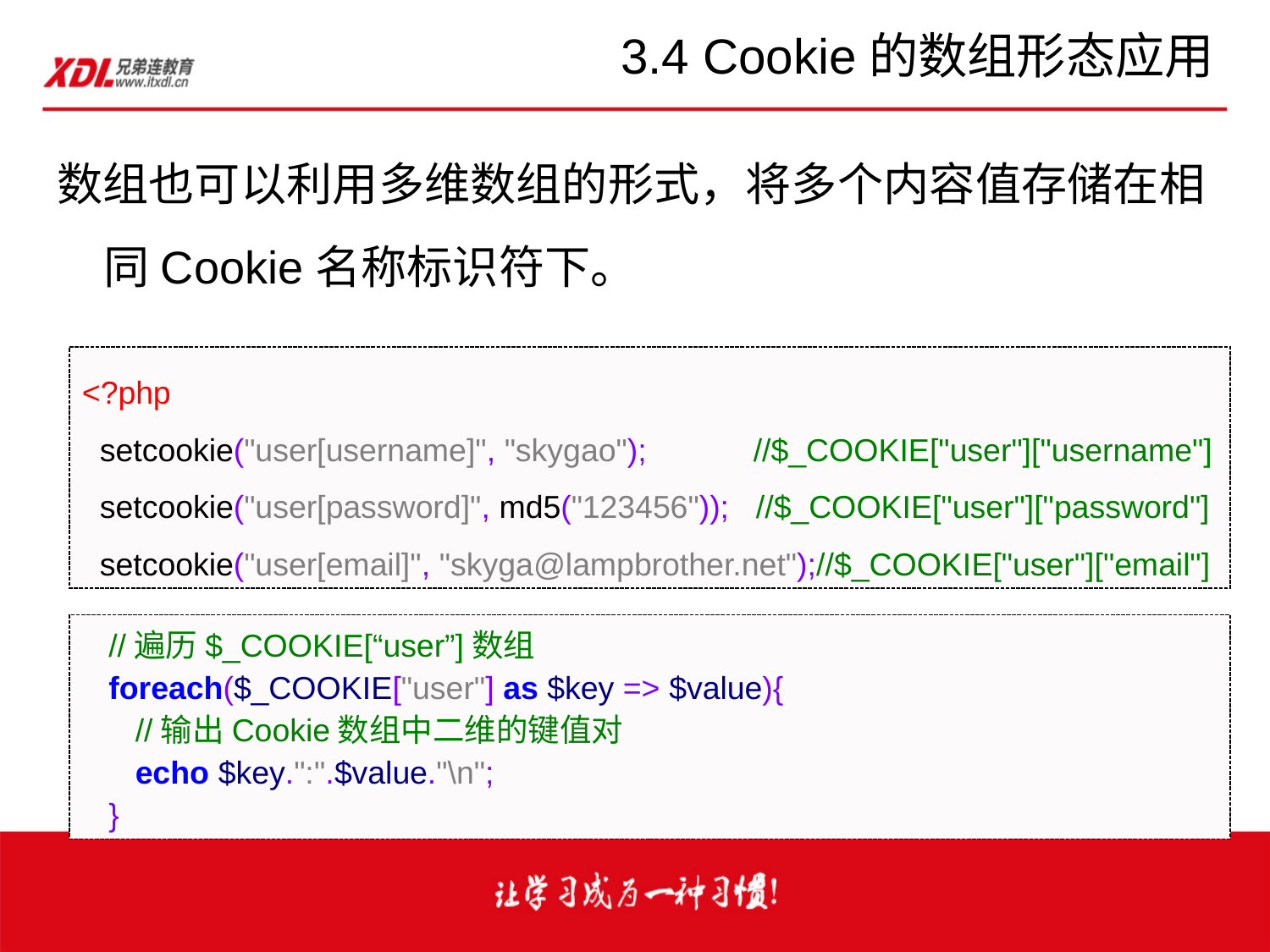

# 3.4 Cookie的数组形态应用
数组也可以利用多维数组的形式，将多个内容值存储在相同Cookie名称标识符下。

<?php
  setcookie("user[username]", "skygao");            //$_COOKIE["user"]["username"]
  setcookie("user[password]", md5("123456"));   //$_COOKIE["user"]["password"]
  setcookie("user[email]", "skyga@lampbrother.net");//$_COOKIE["user"]["email"]
   //遍历$_COOKIE[“user”]数组
   foreach($_COOKIE["user"] as $key => $value){
      //输出Cookie数组中二维的键值对
      echo $key.":".$value."\n";
   }